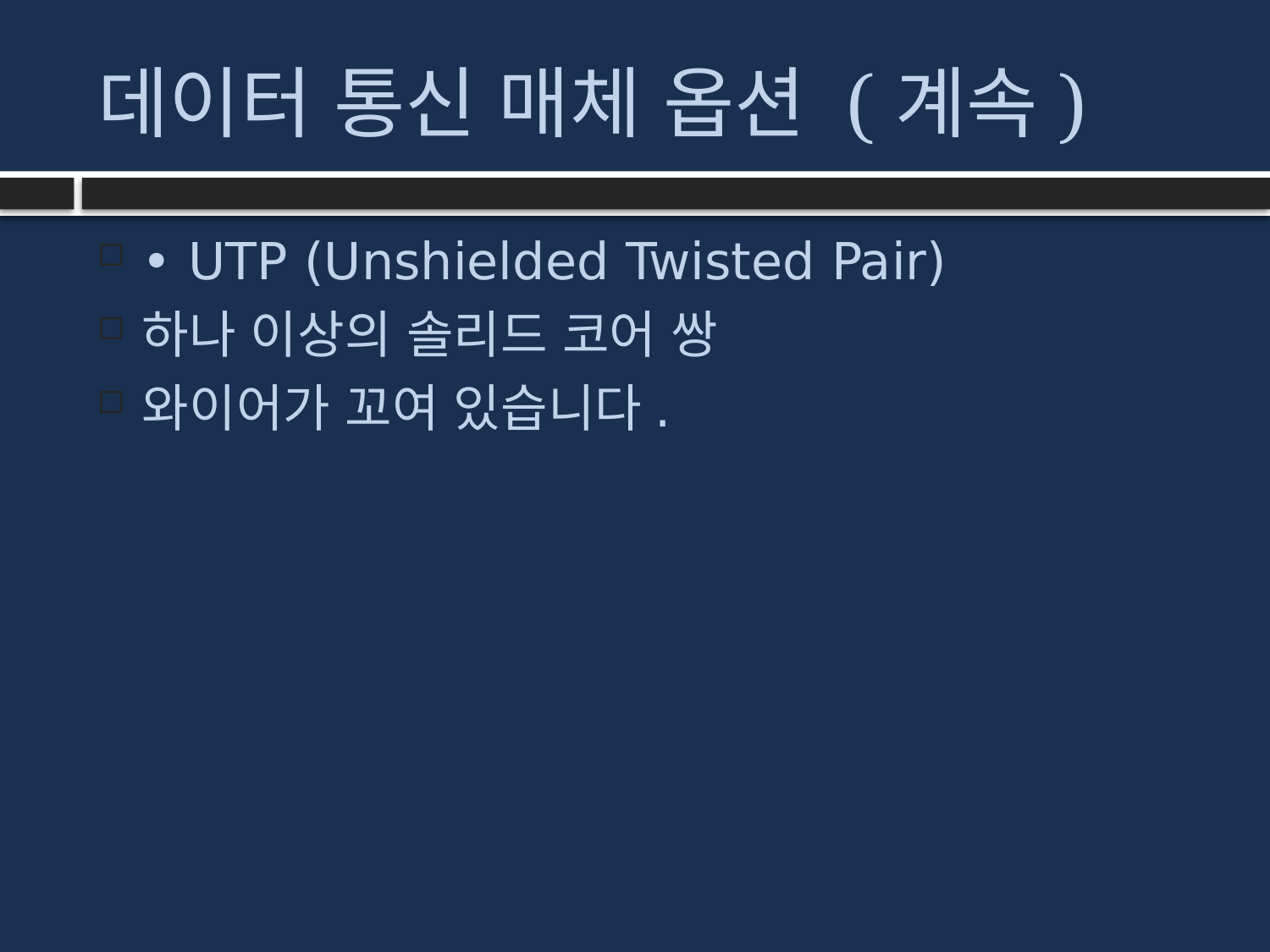

# 데이터 통신 매체 옵션 (계속)
• UTP (Unshielded Twisted Pair)
하나 이상의 솔리드 코어 쌍
와이어가 꼬여 있습니다.